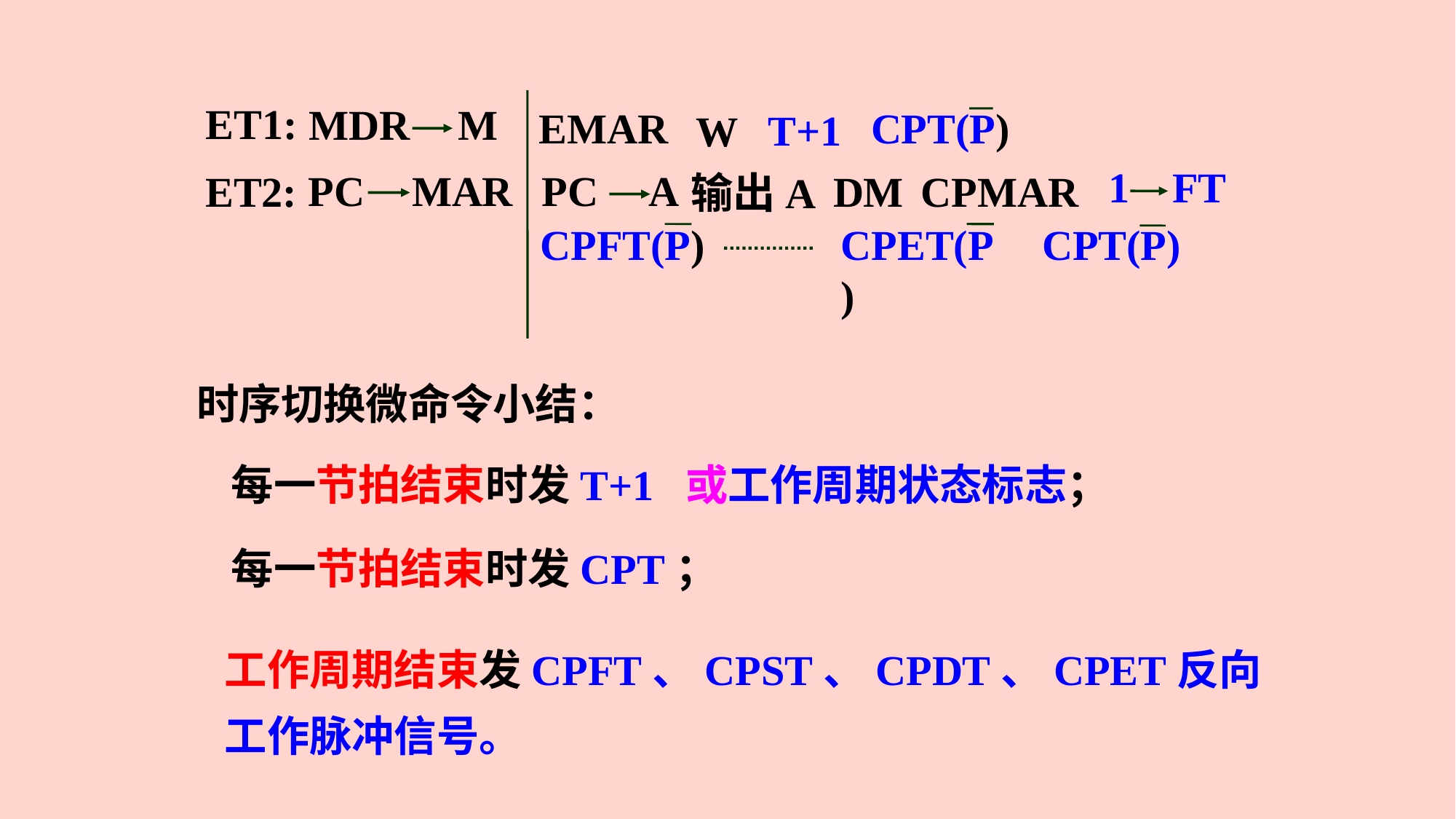

ET1:
EMAR
CPT(P)

T+1
W
MDR     M

ET2:
DM
CPMAR
输出A
1    FT

PC     MAR

PC     A

CPFT(P)

CPET(P)

CPT(P)

时序切换微命令小结：
每一节拍结束时发T+1  或工作周期状态标志；
每一节拍结束时发CPT；
工作周期结束发CPFT、CPST、CPDT、CPET反向工作脉冲信号。